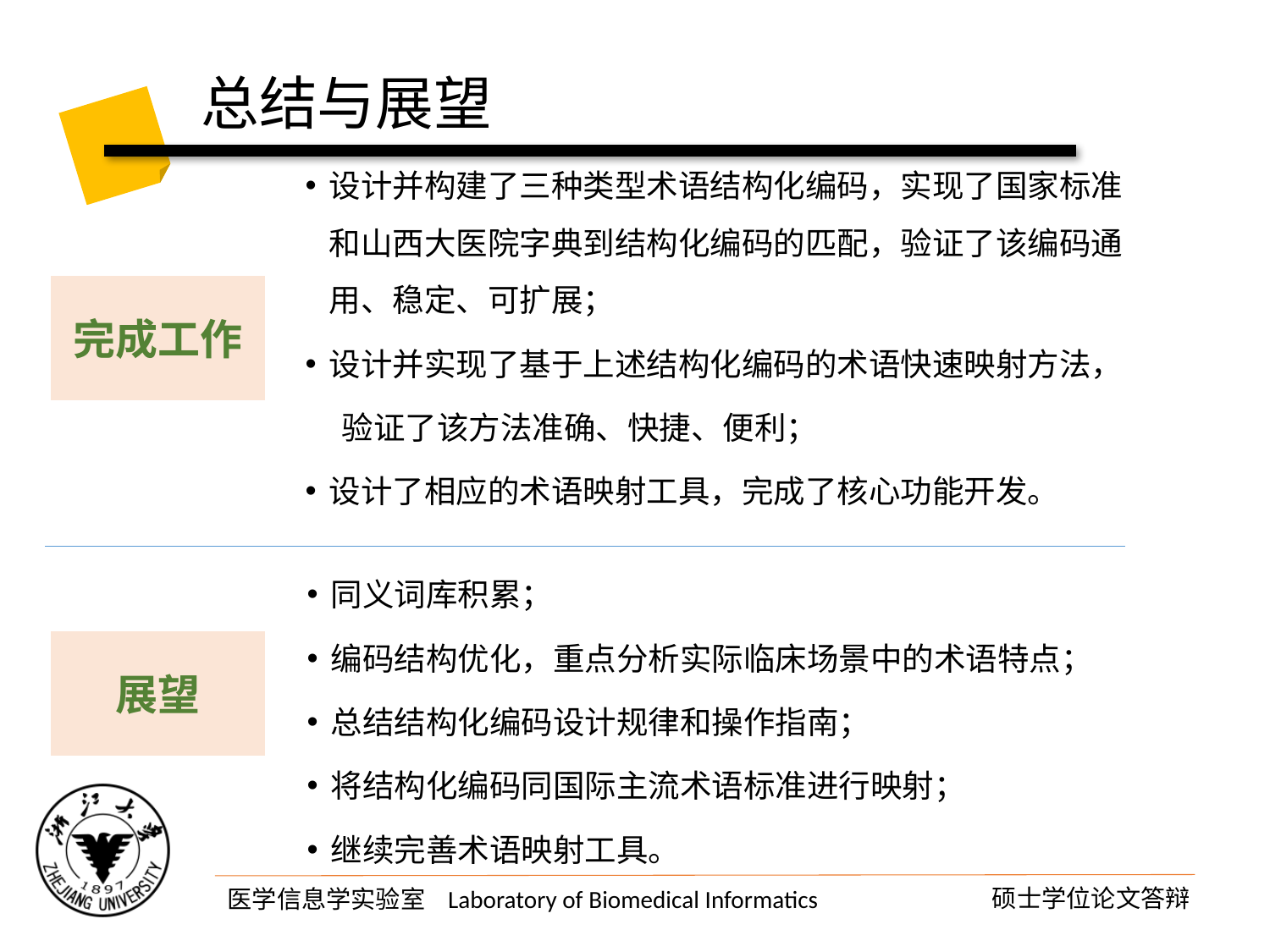

总结与展望

设计并构建了三种类型术语结构化编码，实现了国家标准和山西大医院字典到结构化编码的匹配，验证了该编码通用、稳定、可扩展；
设计并实现了基于上述结构化编码的术语快速映射方法，
    验证了该方法准确、快捷、便利；
设计了相应的术语映射工具，完成了核心功能开发。
完成工作
同义词库积累；
编码结构优化，重点分析实际临床场景中的术语特点；
总结结构化编码设计规律和操作指南；
将结构化编码同国际主流术语标准进行映射；
继续完善术语映射工具。
展望